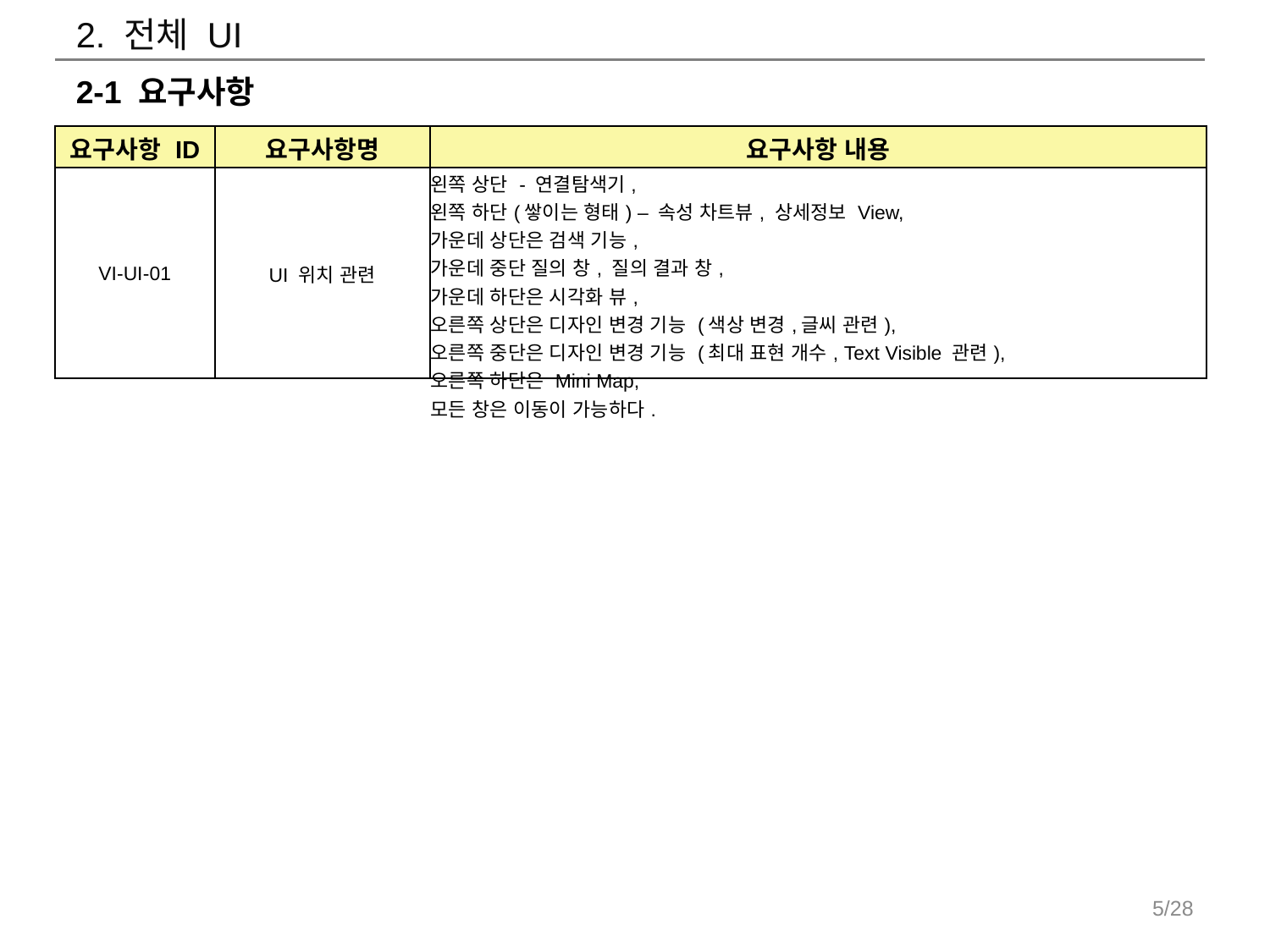

# 2. 전체 UI
2-1 요구사항
| 요구사항 ID | 요구사항명 | 요구사항 내용 |
| --- | --- | --- |
| VI-UI-01 | UI 위치 관련 | 왼쪽 상단 - 연결탐색기, 왼쪽 하단(쌓이는 형태) – 속성 차트뷰, 상세정보 View, 가운데 상단은 검색 기능, 가운데 중단 질의 창, 질의 결과 창, 가운데 하단은 시각화 뷰, 오른쪽 상단은 디자인 변경 기능 (색상 변경,글씨 관련), 오른쪽 중단은 디자인 변경 기능 (최대 표현 개수, Text Visible 관련), 오른쪽 하단은 Mini Map, 모든 창은 이동이 가능하다. |
5/28